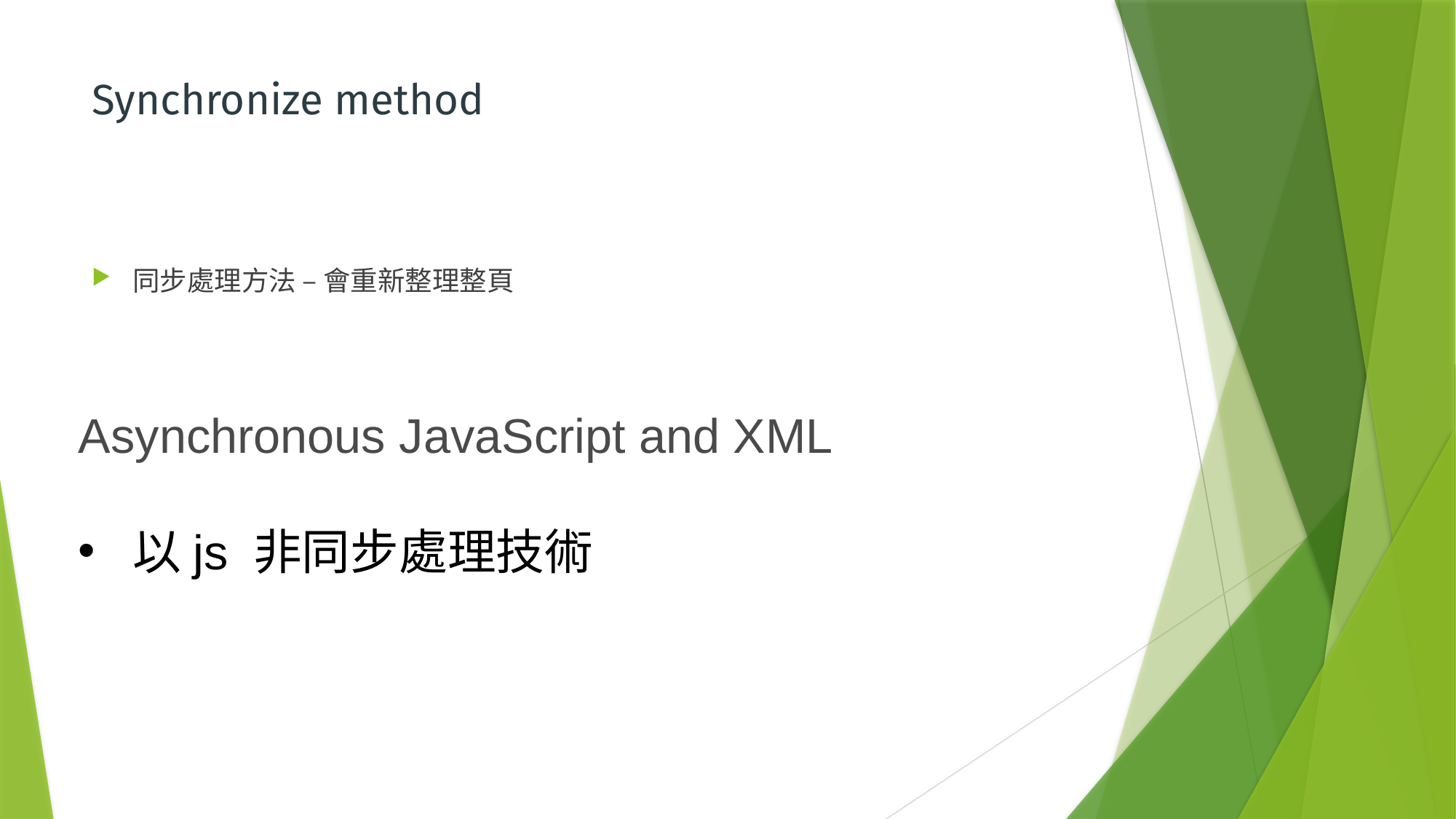

# Synchronize method
同步處理方法 – 會重新整理整頁
Asynchronous JavaScript and XML

以js 非同步處理技術